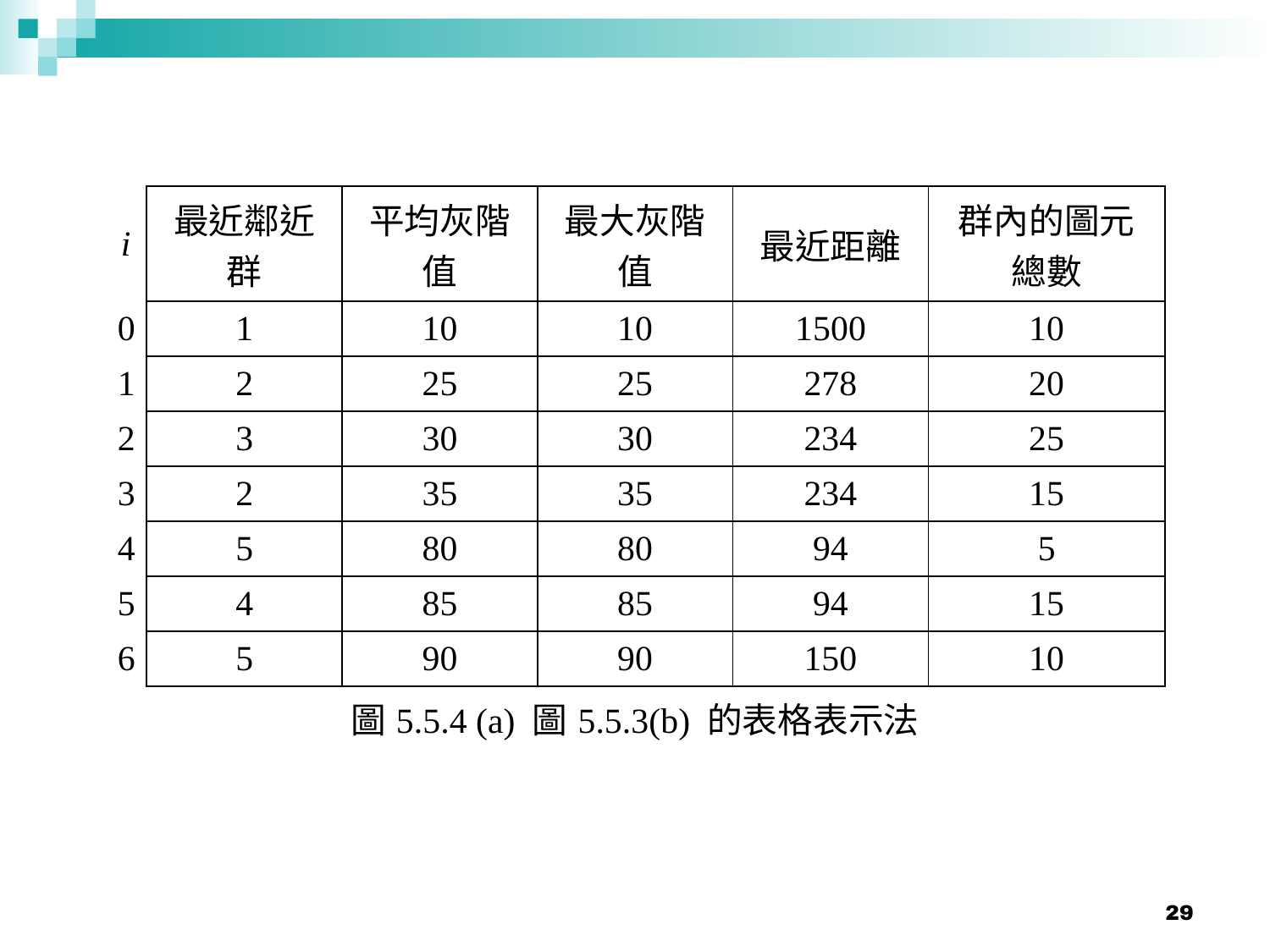

| i | 最近鄰近群 | 平均灰階值 | 最大灰階值 | 最近距離 | 群內的圖元總數 |
| --- | --- | --- | --- | --- | --- |
| 0 | 1 | 10 | 10 | 1500 | 10 |
| 1 | 2 | 25 | 25 | 278 | 20 |
| 2 | 3 | 30 | 30 | 234 | 25 |
| 3 | 2 | 35 | 35 | 234 | 15 |
| 4 | 5 | 80 | 80 | 94 | 5 |
| 5 | 4 | 85 | 85 | 94 | 15 |
| 6 | 5 | 90 | 90 | 150 | 10 |
| 圖5.5.4 (a) 圖5.5.3(b) 的表格表示法 |  |  |  |  |  |
29